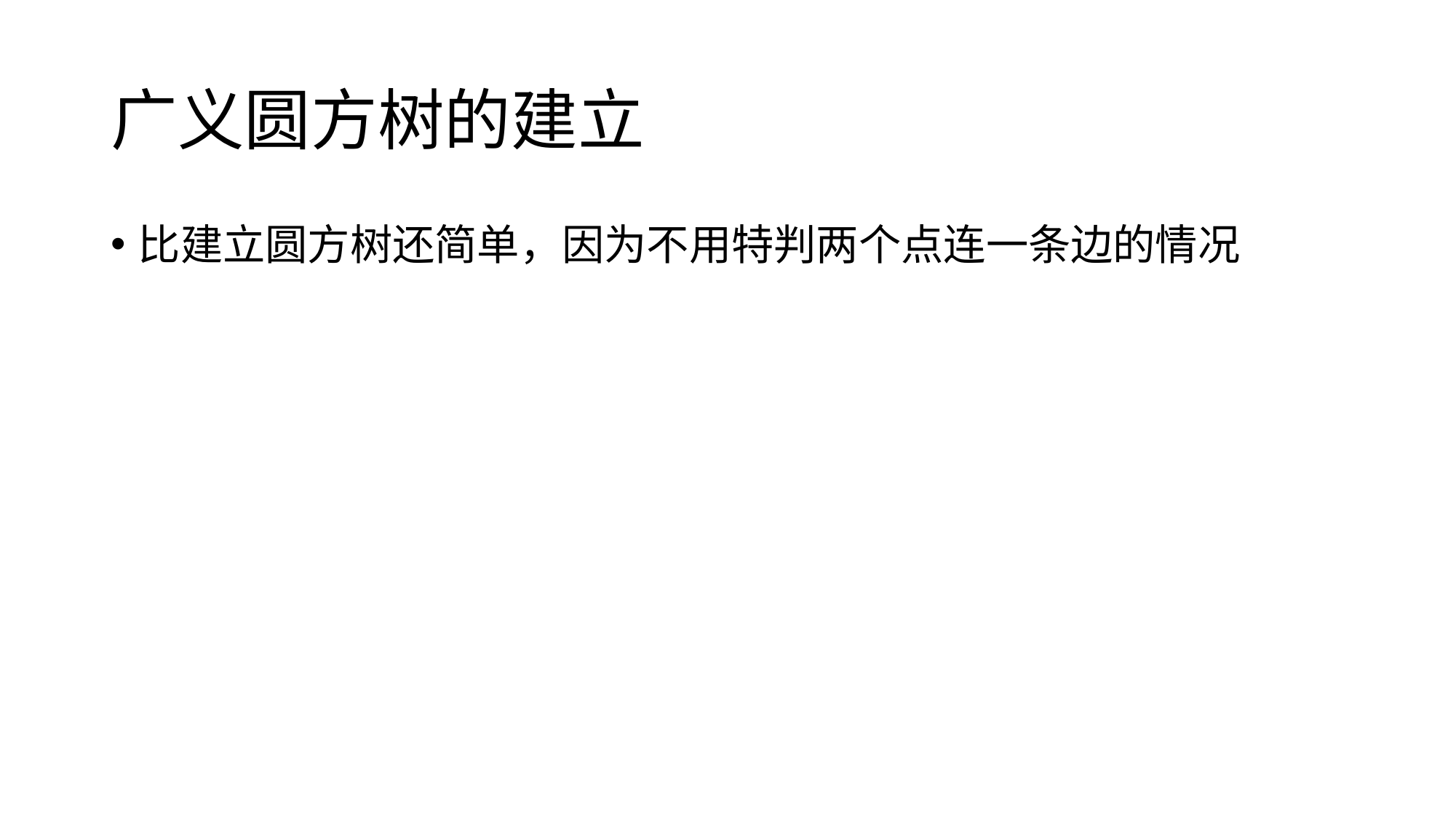

# 广义圆方树的建立
比建立圆方树还简单，因为不用特判两个点连一条边的情况